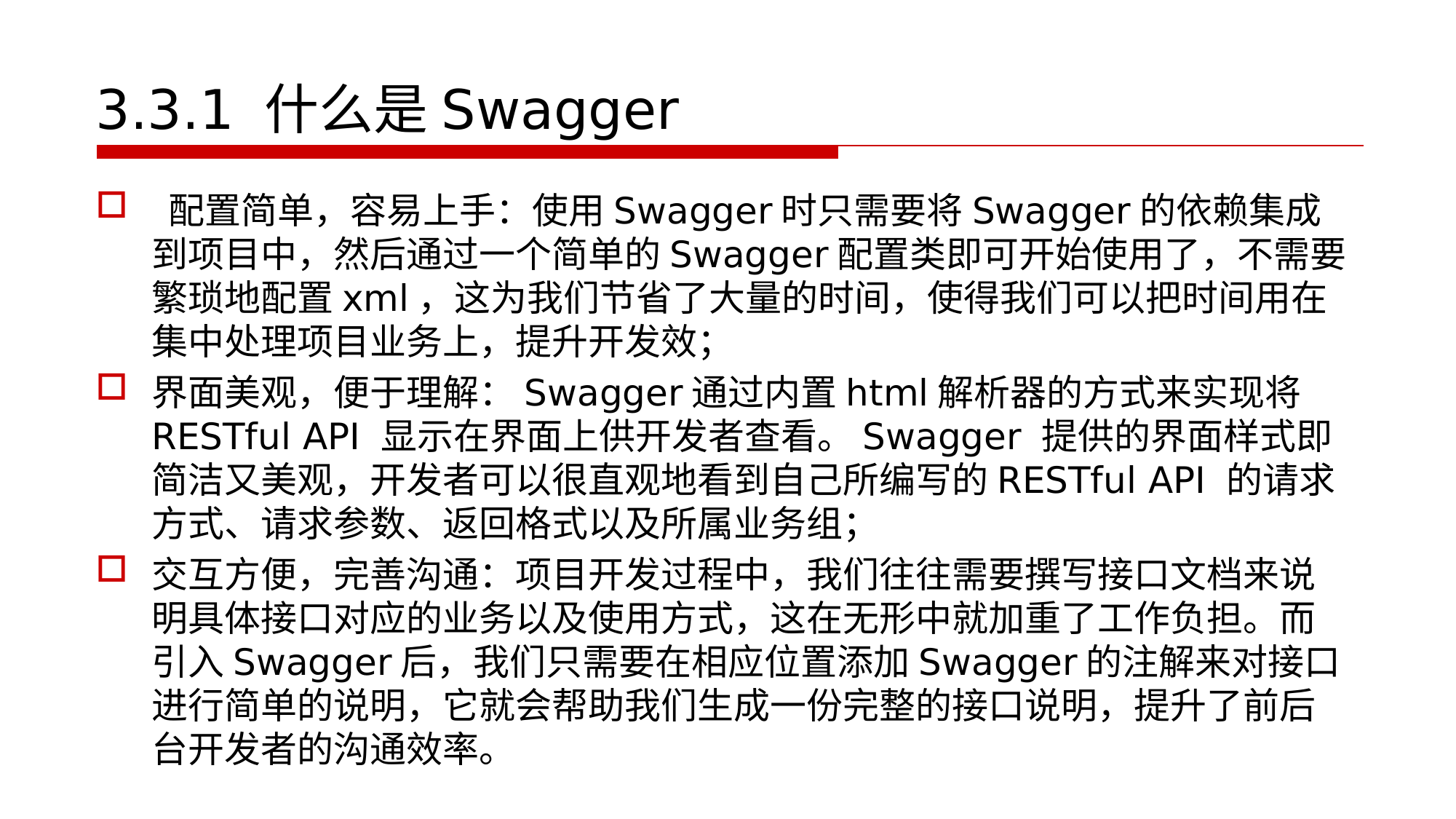

# 3.3.1 什么是Swagger
 配置简单，容易上手：使用Swagger时只需要将Swagger的依赖集成到项目中，然后通过一个简单的Swagger配置类即可开始使用了，不需要繁琐地配置xml，这为我们节省了大量的时间，使得我们可以把时间用在集中处理项目业务上，提升开发效；
界面美观，便于理解：Swagger通过内置html解析器的方式来实现将RESTful API 显示在界面上供开发者查看。Swagger 提供的界面样式即简洁又美观，开发者可以很直观地看到自己所编写的RESTful API 的请求方式、请求参数、返回格式以及所属业务组；
交互方便，完善沟通：项目开发过程中，我们往往需要撰写接口文档来说明具体接口对应的业务以及使用方式，这在无形中就加重了工作负担。而引入Swagger后，我们只需要在相应位置添加Swagger的注解来对接口进行简单的说明，它就会帮助我们生成一份完整的接口说明，提升了前后台开发者的沟通效率。